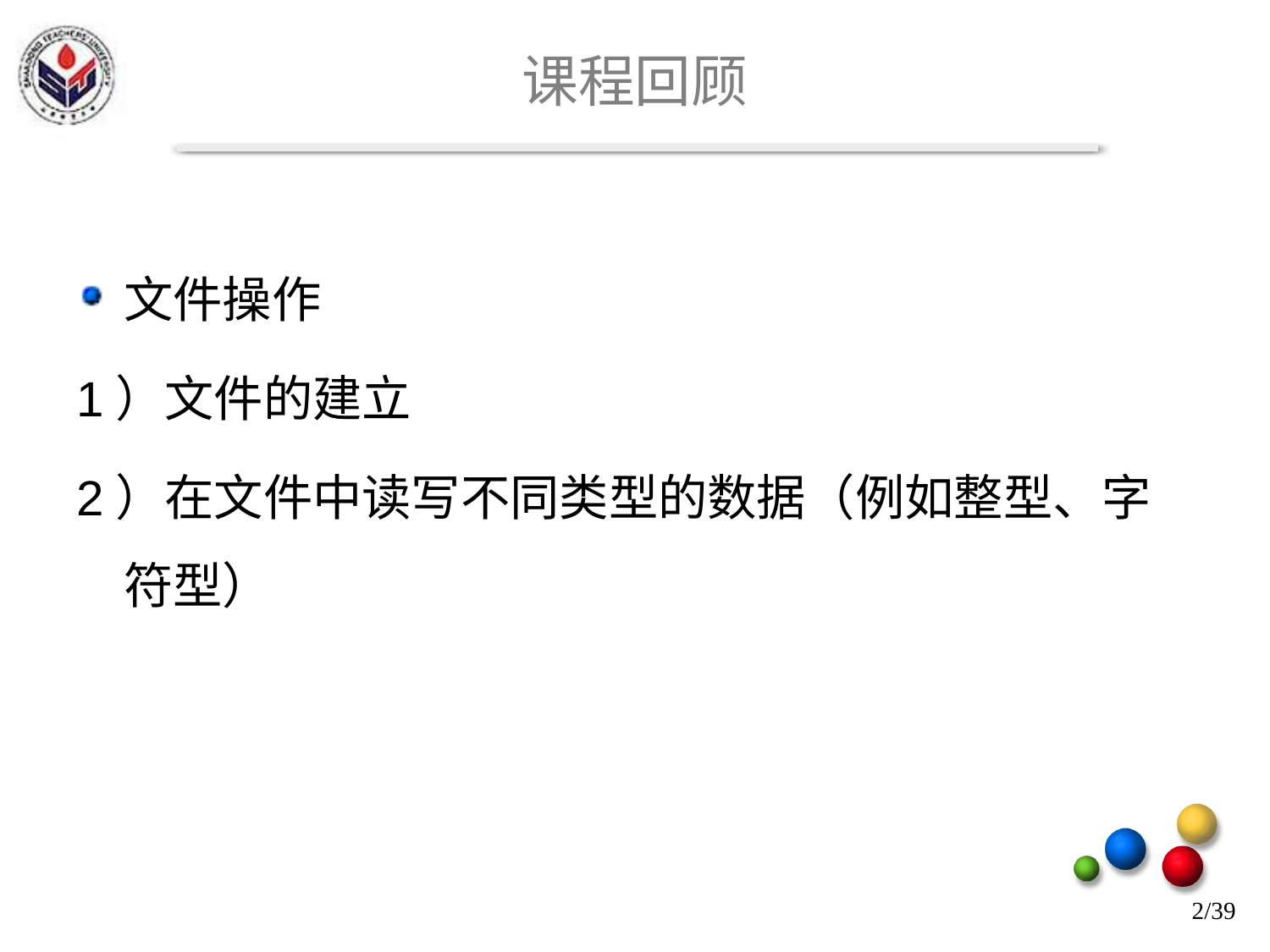

# 课程回顾
文件操作
1）文件的建立
2）在文件中读写不同类型的数据（例如整型、字符型）
2/39